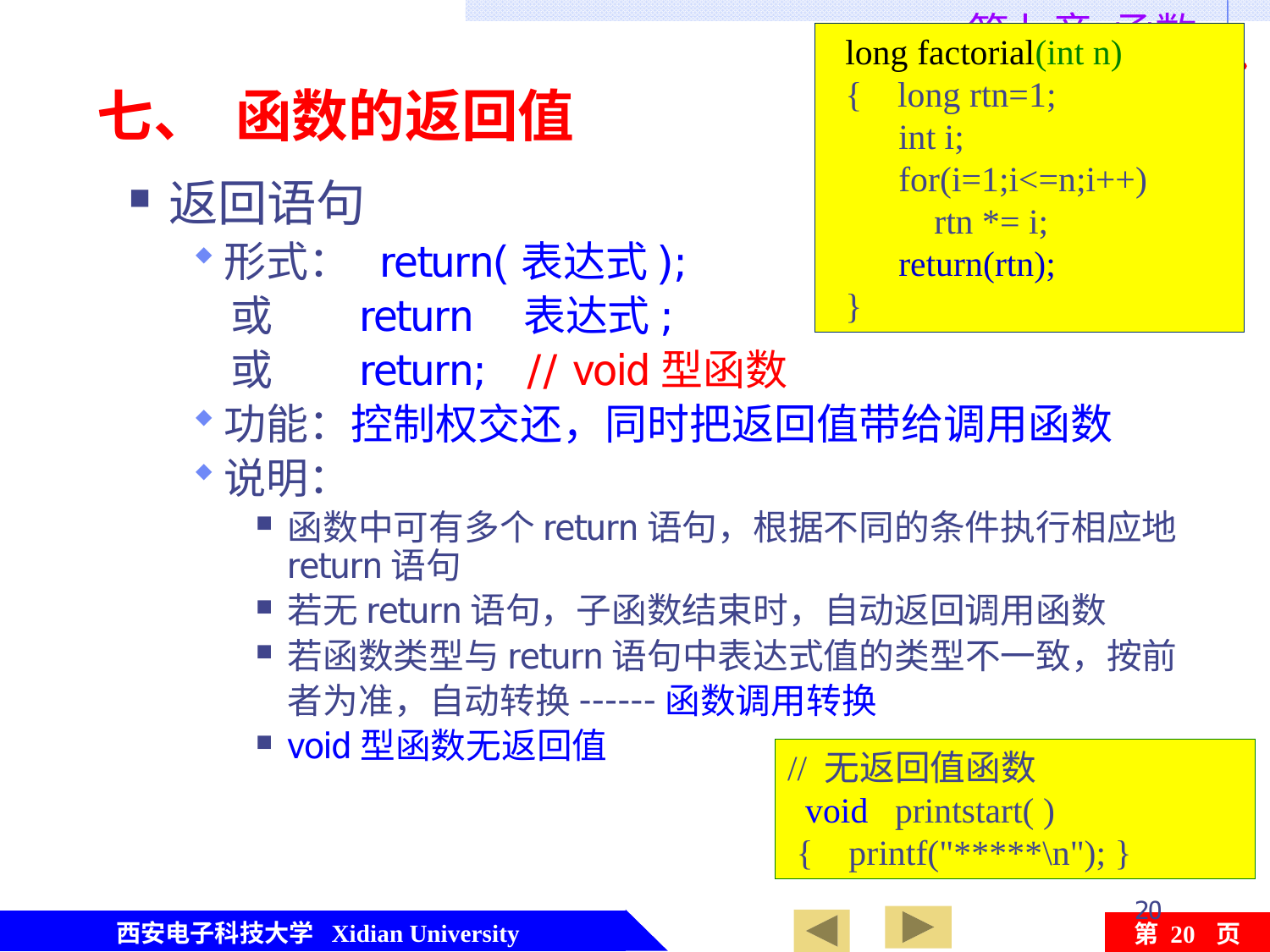

第七章  函数

  long factorial(int n)
  {    long rtn=1;
        int i;
        for(i=1;i<=n;i++)
            rtn *= i;
        return(rtn);
  }
七、  函数的返回值

返回语句
形式：  return(表达式);
   或        return   表达式;
   或        return;   // void型函数
功能：控制权交还，同时把返回值带给调用函数
说明：
函数中可有多个return语句，根据不同的条件执行相应地return语句
若无return语句，子函数结束时，自动返回调用函数
若函数类型与return语句中表达式值的类型不一致，按前
   者为准，自动转换------函数调用转换
void型函数无返回值

// 无返回值函数
  void   printstart( )
 {    printf("*****\n"); }
20